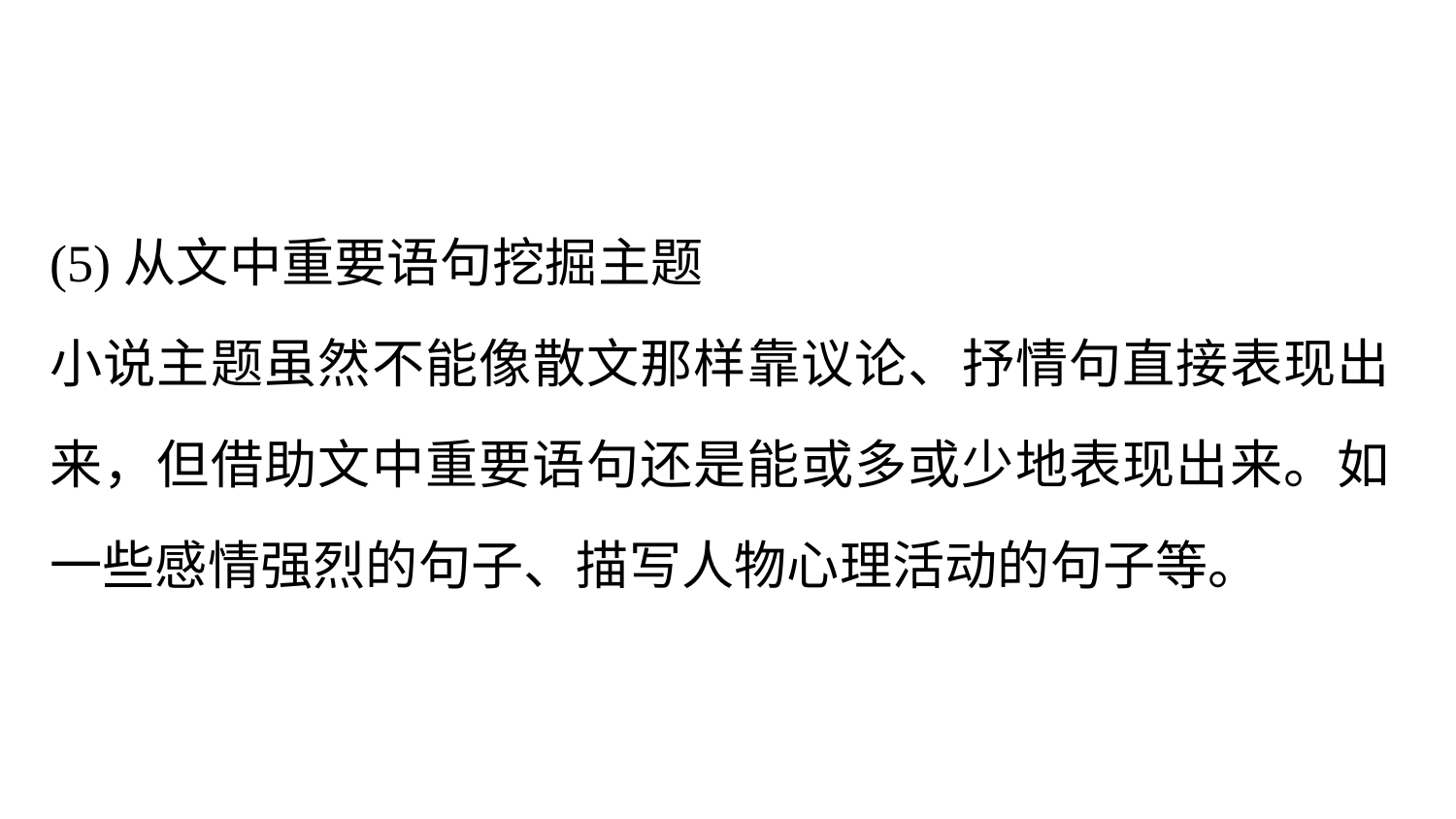

(5)从文中重要语句挖掘主题
小说主题虽然不能像散文那样靠议论、抒情句直接表现出来，但借助文中重要语句还是能或多或少地表现出来。如一些感情强烈的句子、描写人物心理活动的句子等。